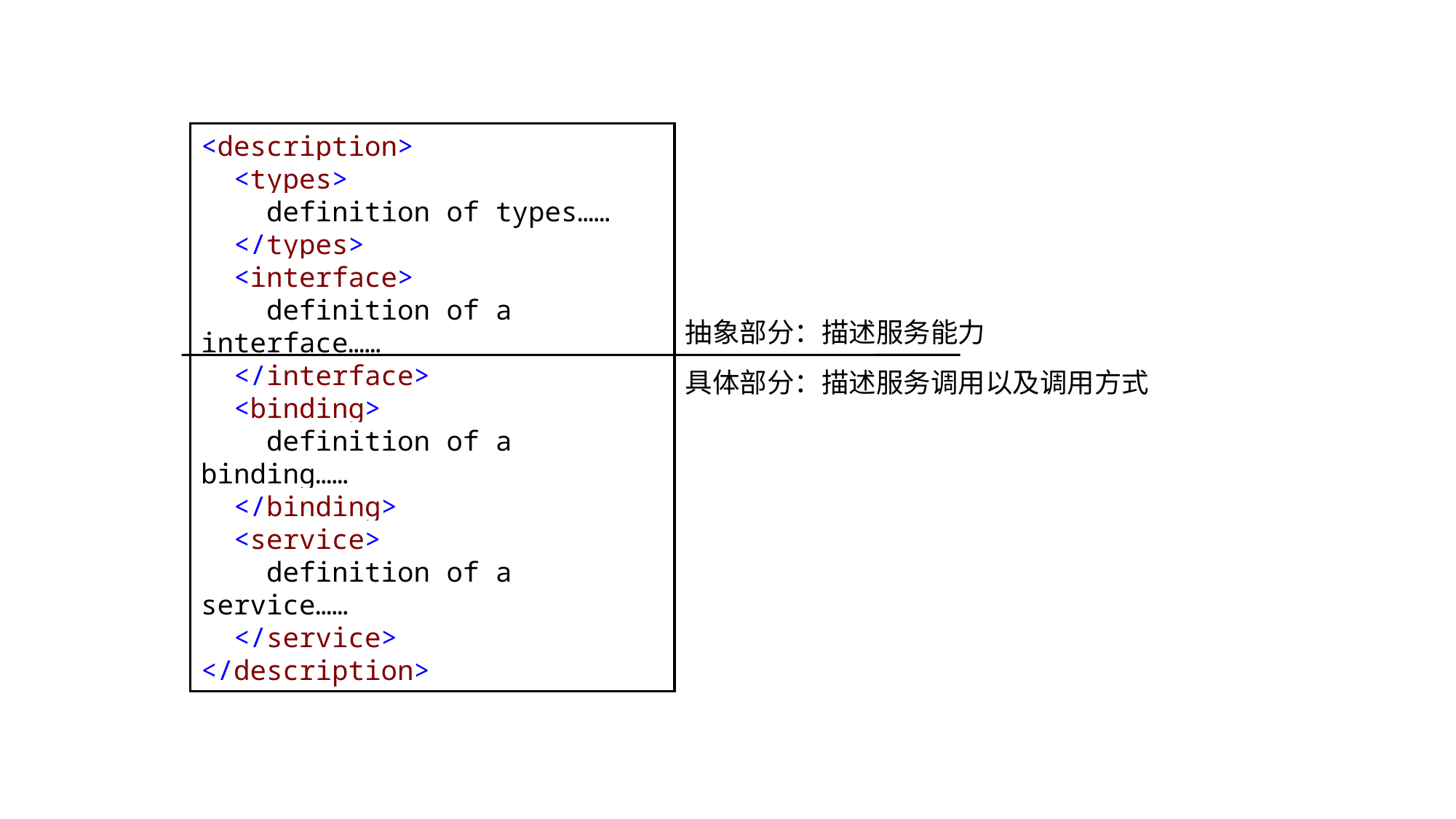

<description>
  <types>
    definition of types……
  </types>
  <interface>
    definition of a interface……
  </interface>
  <binding>
    definition of a binding……
  </binding>
  <service>
    definition of a service……
  </service>
</description>
抽象部分：描述服务能力

具体部分：描述服务调用以及调用方式